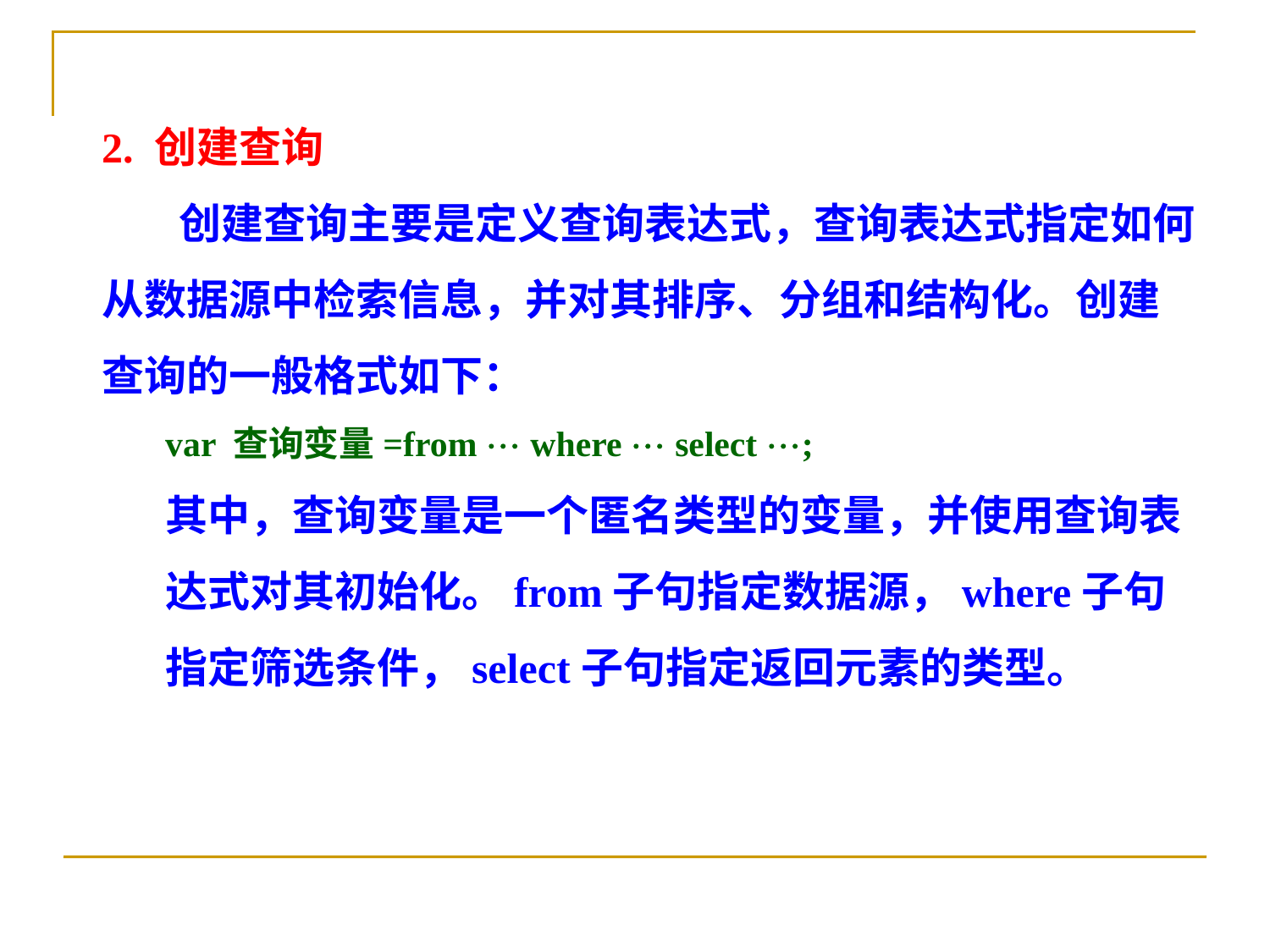

2. 创建查询
       创建查询主要是定义查询表达式，查询表达式指定如何从数据源中检索信息，并对其排序、分组和结构化。创建查询的一般格式如下：
var 查询变量=from … where … select …;
其中，查询变量是一个匿名类型的变量，并使用查询表达式对其初始化。from子句指定数据源，where子句指定筛选条件，select子句指定返回元素的类型。